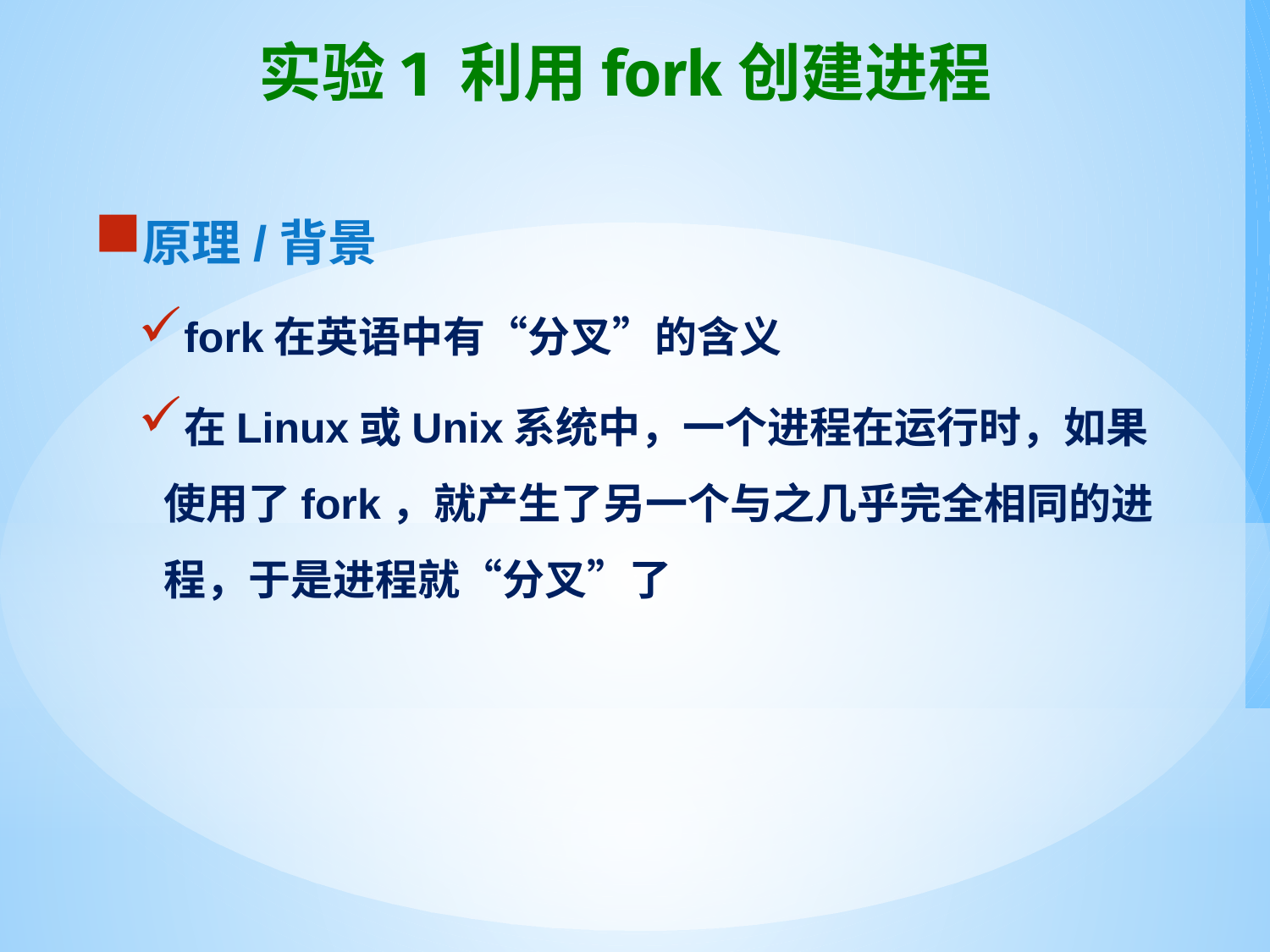

# 实验1 利用fork创建进程
原理/背景
fork在英语中有“分叉”的含义
在Linux或Unix系统中，一个进程在运行时，如果使用了fork，就产生了另一个与之几乎完全相同的进程，于是进程就“分叉”了